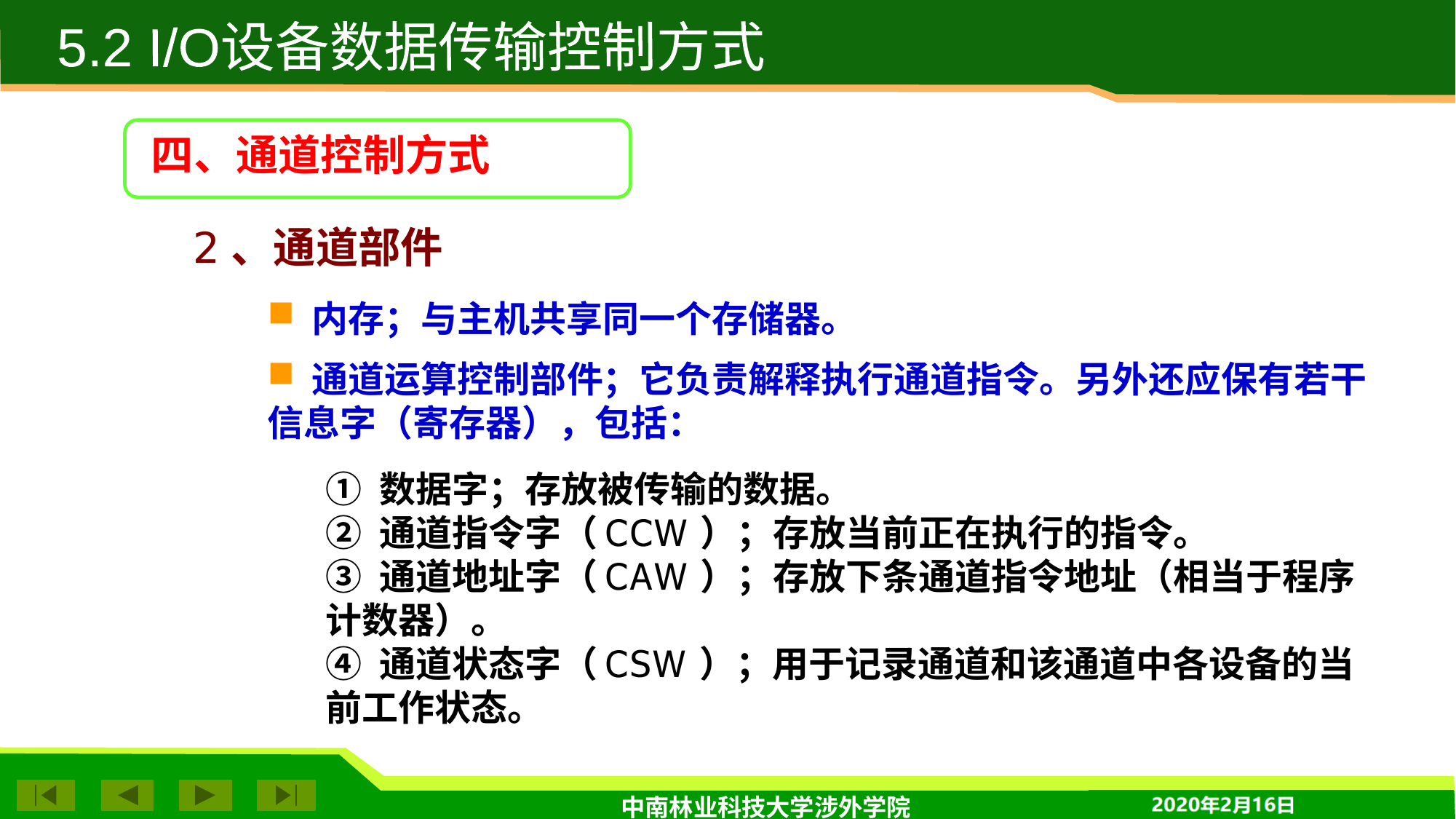

5.2 I/O设备数据传输控制方式

四、通道控制方式
2、通道部件
 内存；与主机共享同一个存储器。
 通道运算控制部件；它负责解释执行通道指令。另外还应保有若干信息字（寄存器），包括：

① 数据字；存放被传输的数据。
② 通道指令字（CCW）；存放当前正在执行的指令。
③ 通道地址字（CAW）；存放下条通道指令地址（相当于程序计数器）。
④ 通道状态字（CSW）；用于记录通道和该通道中各设备的当前工作状态。